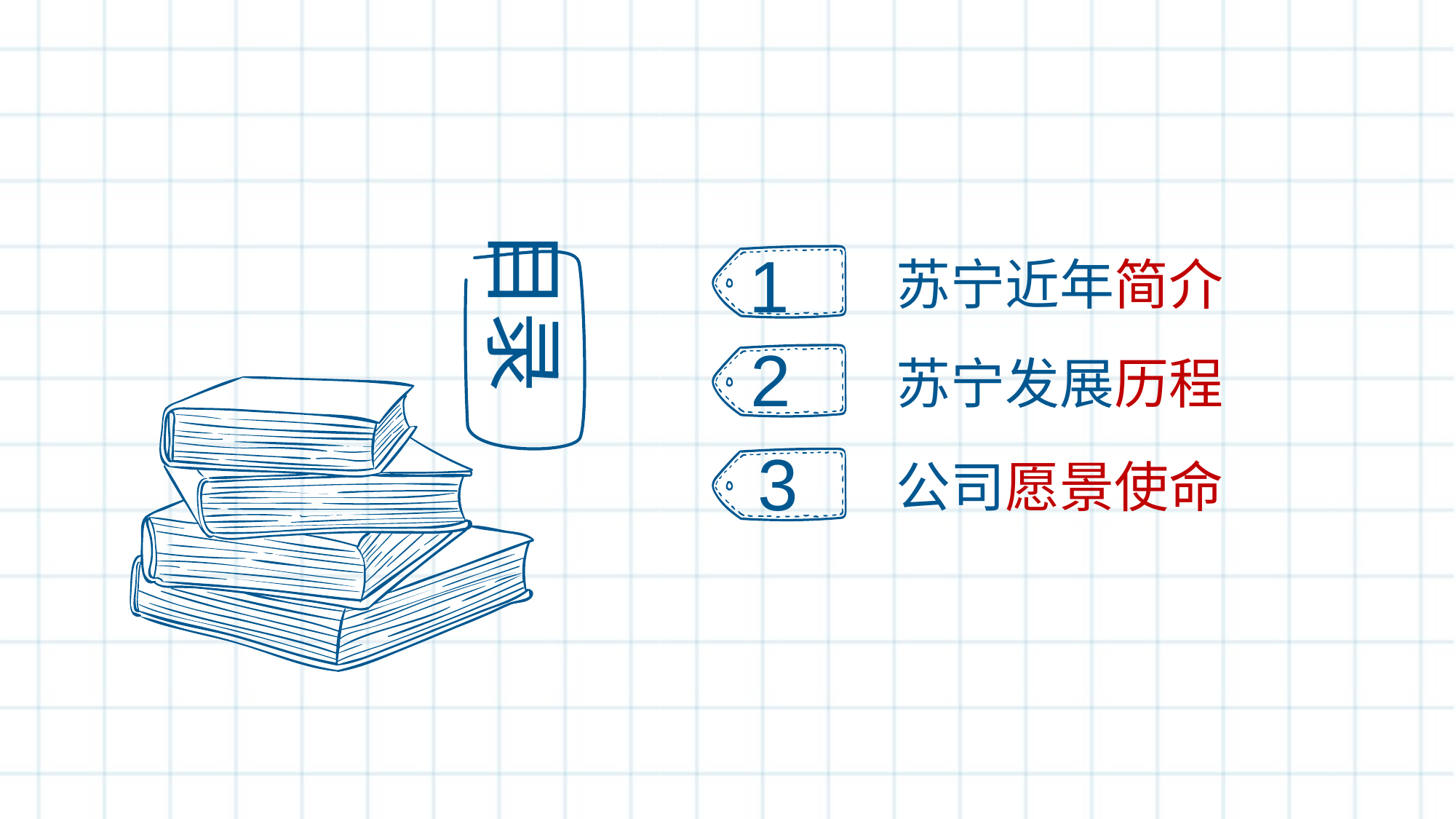

目录

1
苏宁近年简介

2
苏宁发展历程

3
公司愿景使命